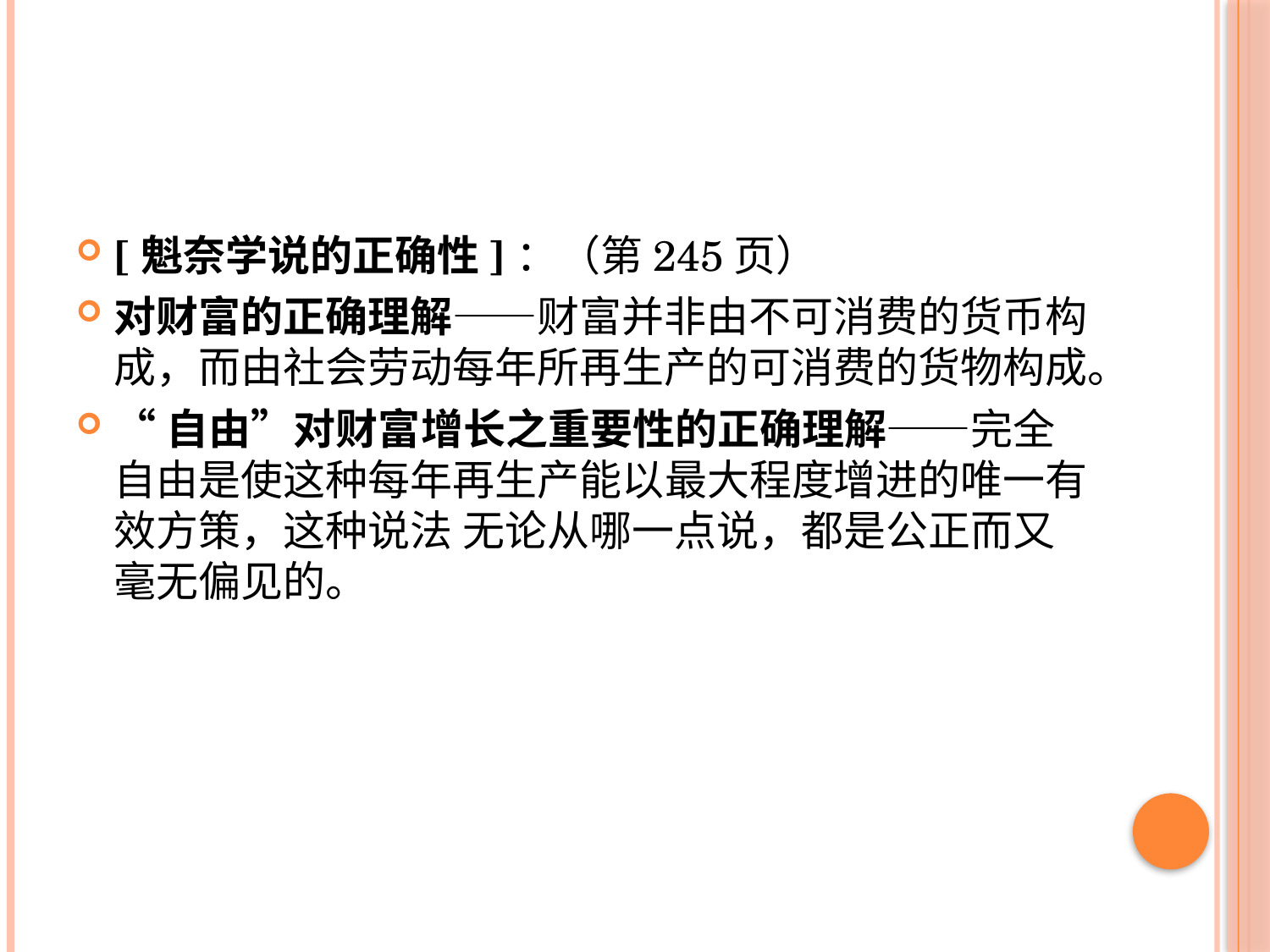

#
[魁奈学说的正确性]：（第245页）
对财富的正确理解——财富并非由不可消费的货币构成，而由社会劳动每年所再生产的可消费的货物构成。
“自由”对财富增长之重要性的正确理解——完全自由是使这种每年再生产能以最大程度增进的唯一有效方策，这种说法 无论从哪一点说，都是公正而又毫无偏见的。